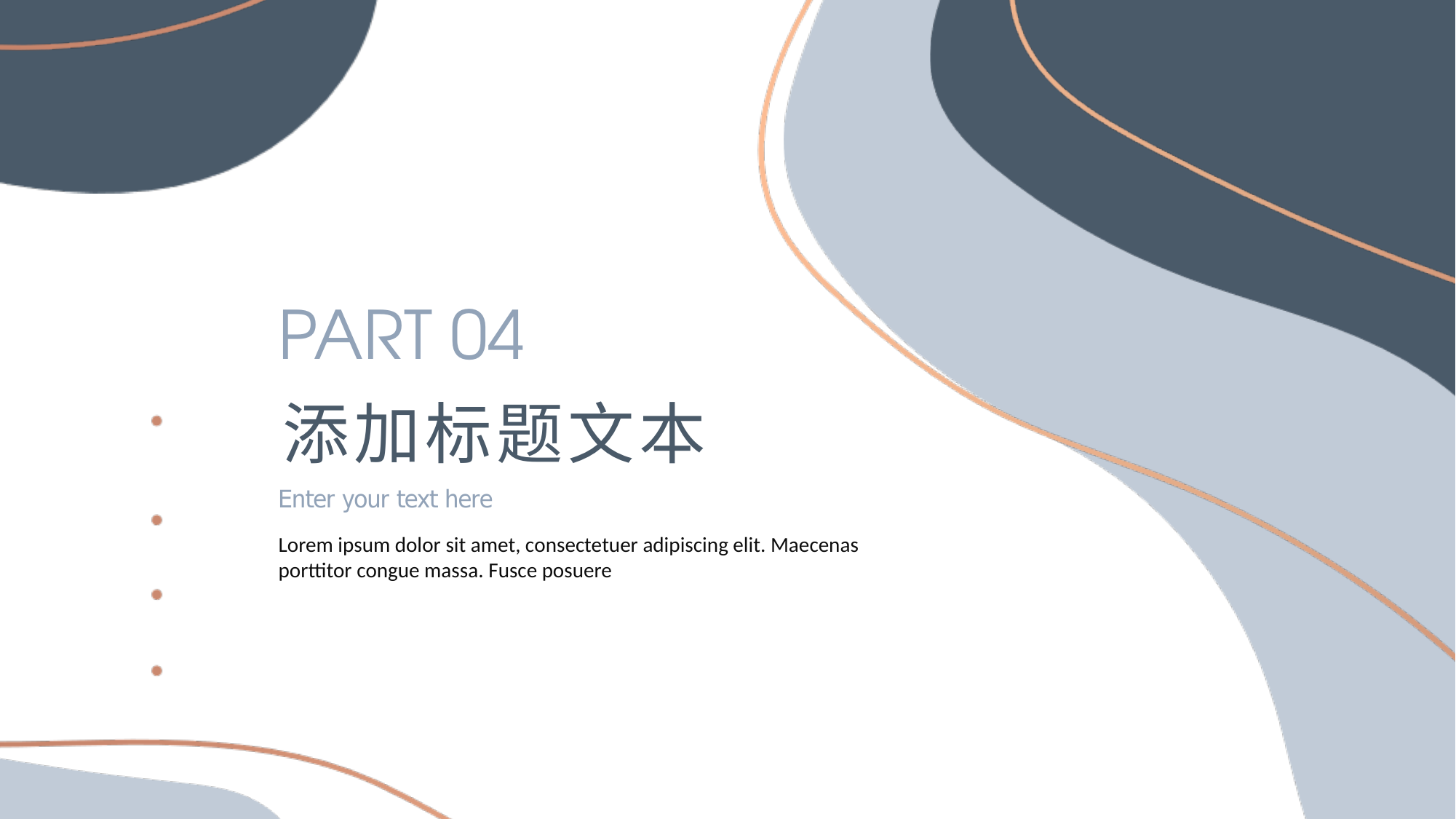

PART 04
添加标题文本
Enter your text here
Lorem ipsum dolor sit amet, consectetuer adipiscing elit. Maecenas porttitor congue massa. Fusce posuere